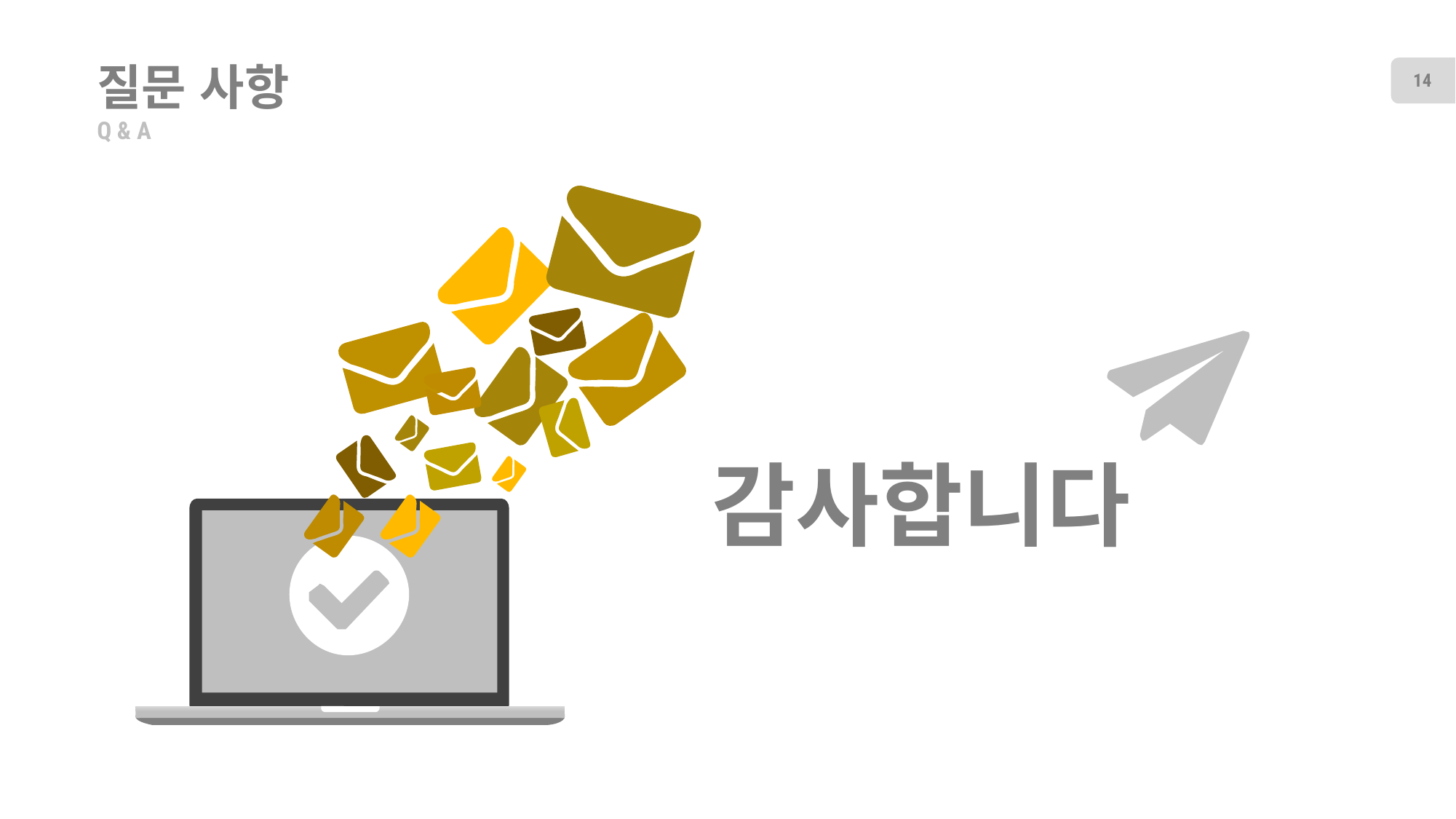

# 질문 사항
14
Q & A

감사합니다